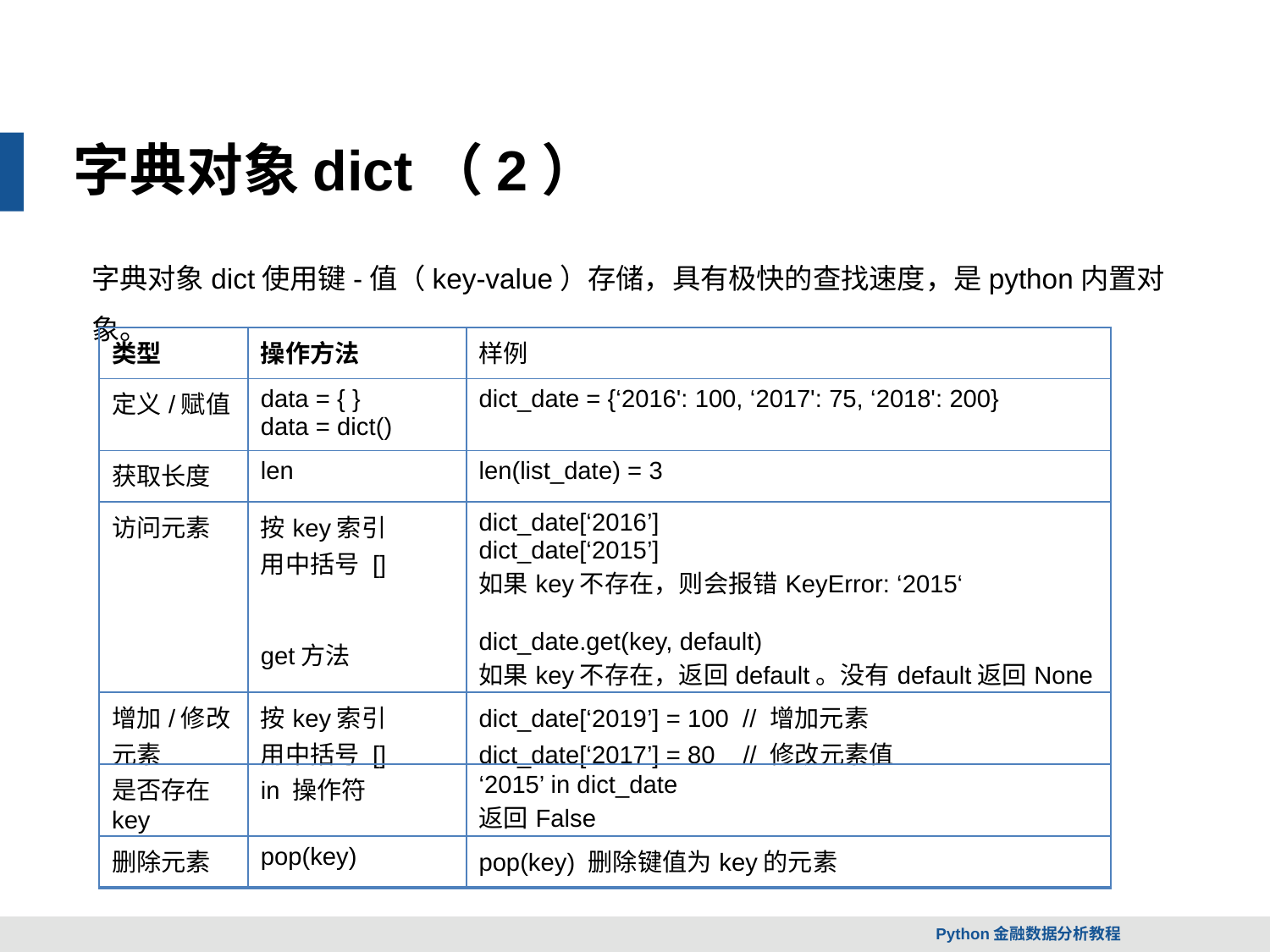

字典对象dict（2）

字典对象dict使用键-值（key-value）存储，具有极快的查找速度，是python内置对象。
| 类型 | 操作方法 | 样例 |
| --- | --- | --- |
| 定义/赋值 | data = { } data = dict() | dict\_date = {‘2016': 100, ‘2017': 75, ‘2018': 200} |
| 获取长度 | len | len(list\_date) = 3 |
| 访问元素 | 按key索引 用中括号 [] get方法 | dict\_date[‘2016’] dict\_date[‘2015’] 如果key不存在，则会报错KeyError: ‘2015‘ dict\_date.get(key, default) 如果key不存在，返回default。没有default返回None |
| 增加/修改元素 | 按key索引 用中括号 [] | dict\_date[‘2019’] = 100 // 增加元素 dict\_date[‘2017’] = 80 // 修改元素值 |
| 是否存在key | in 操作符 | ‘2015’ in dict\_date 返回False |
| 删除元素 | pop(key) | pop(key) 删除键值为key的元素 |
Python金融数据分析教程